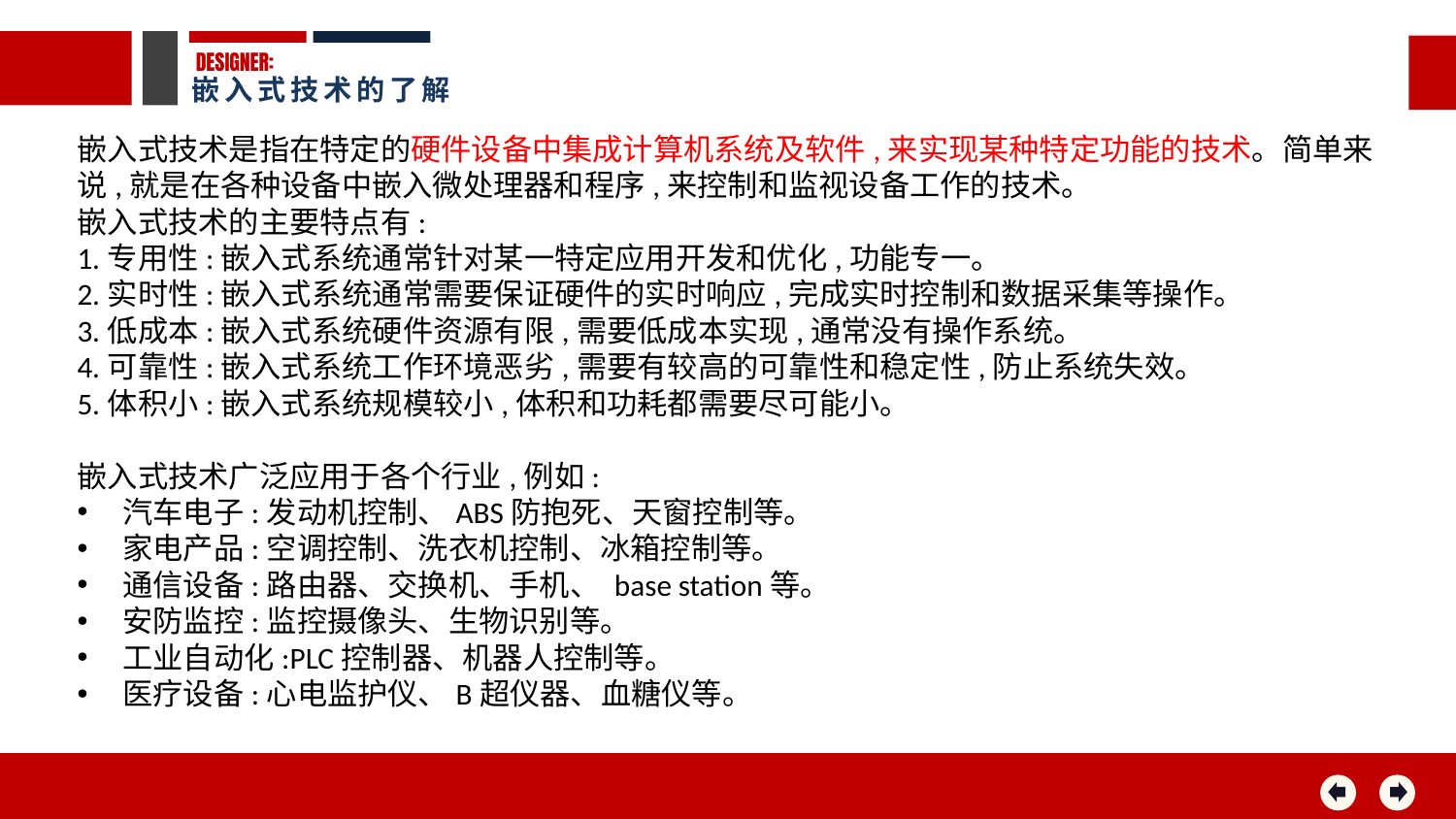

DESIGNER:
嵌入式技术的了解
嵌入式技术是指在特定的硬件设备中集成计算机系统及软件,来实现某种特定功能的技术。简单来说,就是在各种设备中嵌入微处理器和程序,来控制和监视设备工作的技术。
嵌入式技术的主要特点有:
1.专用性:嵌入式系统通常针对某一特定应用开发和优化,功能专一。
2.实时性:嵌入式系统通常需要保证硬件的实时响应,完成实时控制和数据采集等操作。
3.低成本:嵌入式系统硬件资源有限,需要低成本实现,通常没有操作系统。
4.可靠性:嵌入式系统工作环境恶劣,需要有较高的可靠性和稳定性,防止系统失效。
5.体积小:嵌入式系统规模较小,体积和功耗都需要尽可能小。

嵌入式技术广泛应用于各个行业,例如:
汽车电子:发动机控制、ABS防抱死、天窗控制等。
家电产品:空调控制、洗衣机控制、冰箱控制等。
通信设备:路由器、交换机、手机、 base station等。
安防监控:监控摄像头、生物识别等。
工业自动化:PLC控制器、机器人控制等。
医疗设备:心电监护仪、B超仪器、血糖仪等。